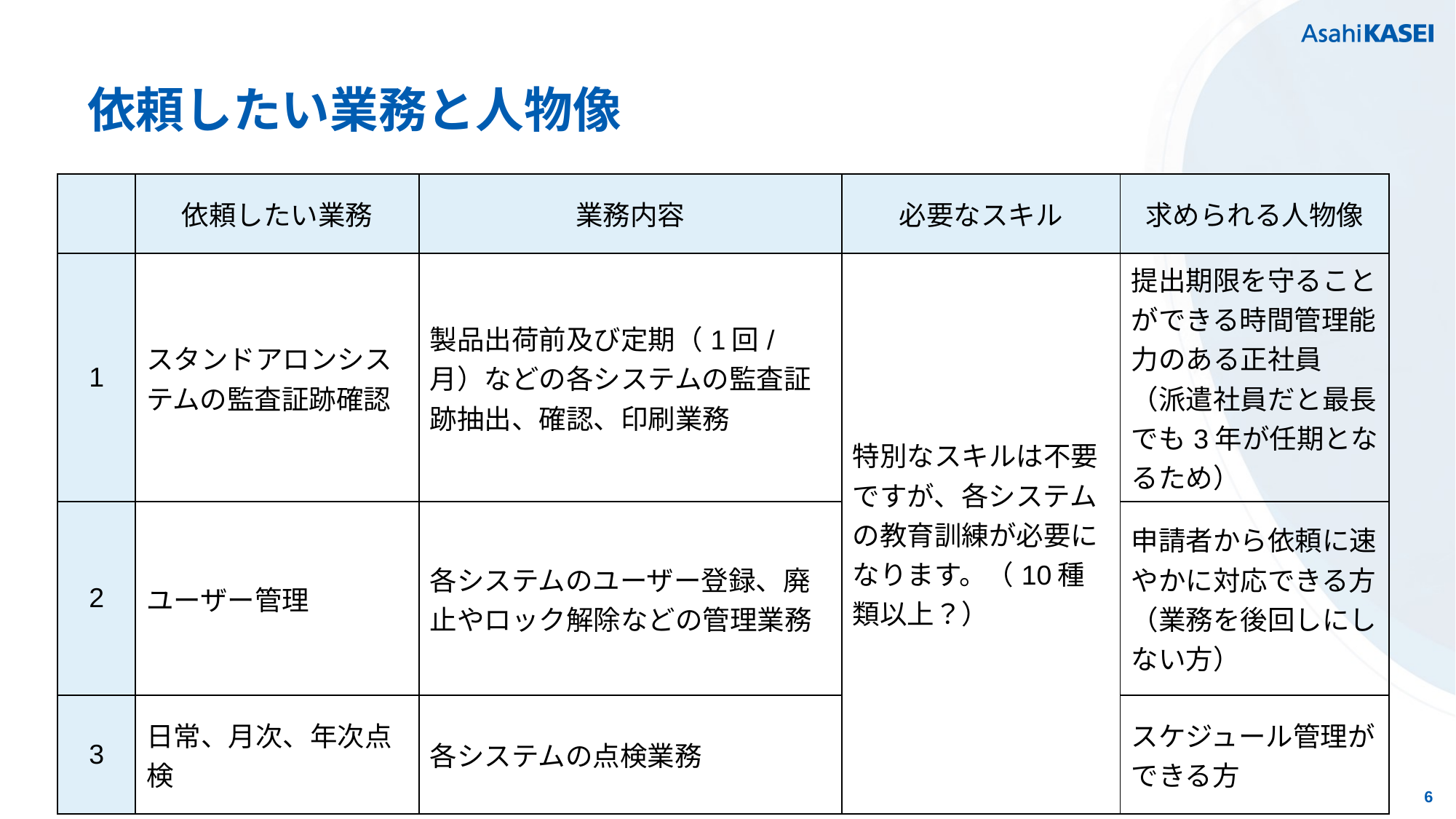

# 依頼したい業務と人物像
|  | 依頼したい業務 | 業務内容 | 必要なスキル | 求められる人物像 |
| --- | --- | --- | --- | --- |
| 1 | スタンドアロンシステムの監査証跡確認 | 製品出荷前及び定期（1回/月）などの各システムの監査証跡抽出、確認、印刷業務 | 特別なスキルは不要ですが、各システムの教育訓練が必要になります。（10種類以上？） | 提出期限を守ることができる時間管理能力のある正社員 （派遣社員だと最長でも3年が任期となるため） |
| 2 | ユーザー管理 | 各システムのユーザー登録、廃止やロック解除などの管理業務 |  | 申請者から依頼に速やかに対応できる方（業務を後回しにしない方） |
| 3 | 日常、月次、年次点検 | 各システムの点検業務 |  | スケジュール管理ができる方 |
6